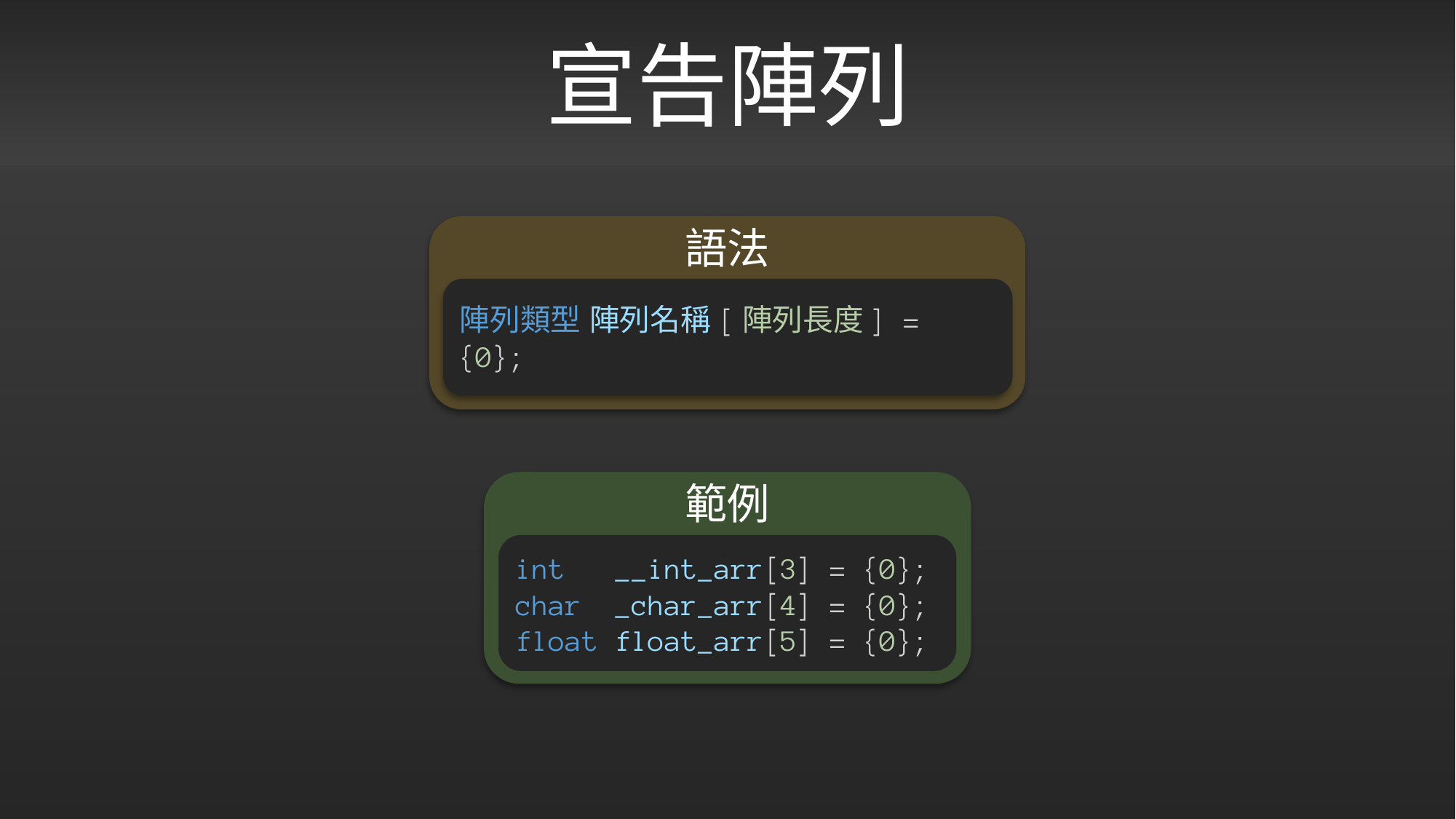

宣告陣列

語法
陣列類型 陣列名稱[陣列長度] = {0};

範例
int   __int_arr[3] = {0};
char  _char_arr[4] = {0};
float float_arr[5] = {0};